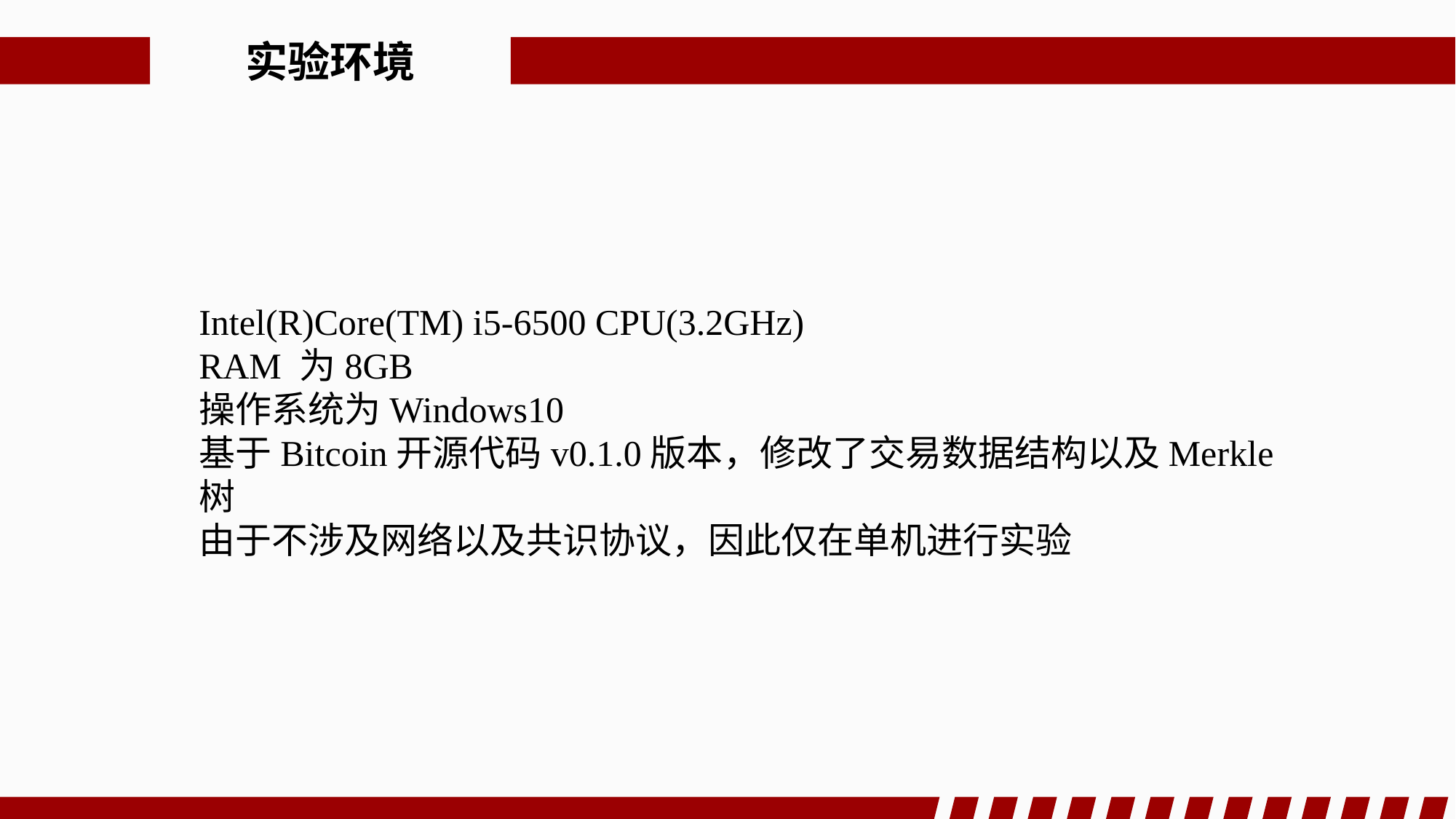

实验环境

Intel(R)Core(TM) i5-6500 CPU(3.2GHz)
RAM 为8GB
操作系统为Windows10
基于Bitcoin开源代码v0.1.0版本，修改了交易数据结构以及Merkle树
由于不涉及网络以及共识协议，因此仅在单机进行实验